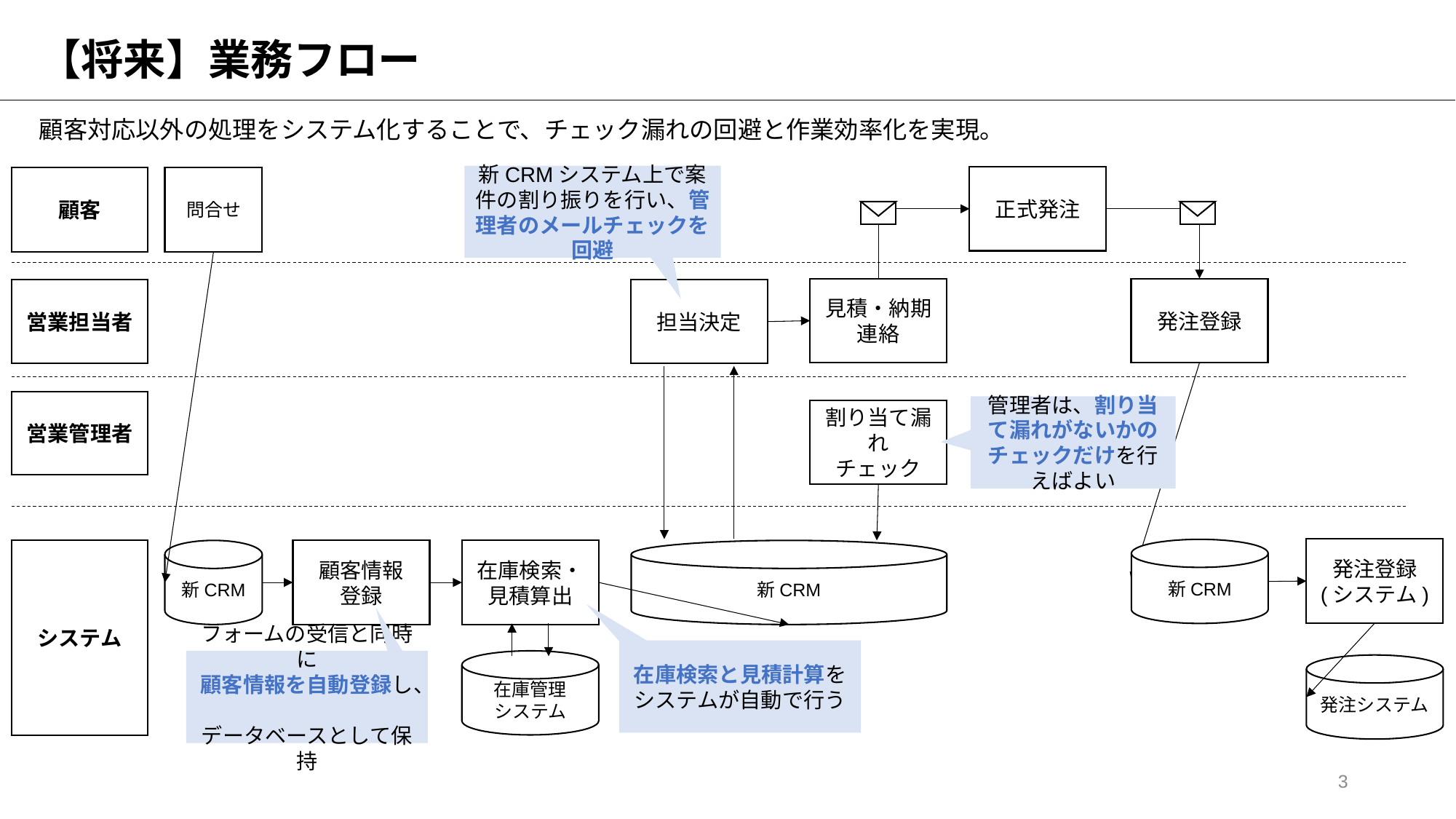

# 【将来】業務フロー
顧客対応以外の処理をシステム化することで、チェック漏れの回避と作業効率化を実現。
新CRMシステム上で案件の割り振りを行い、管理者のメールチェックを回避
正式発注
顧客
問合せ

発注登録
見積・納期
連絡
営業担当者
担当決定
営業管理者
管理者は、割り当て漏れがないかのチェックだけを行えばよい
割り当て漏れ
チェック

発注登録
(システム)
新CRM
システム
新CRM
顧客情報
登録
在庫検索・
見積算出
新CRM

在庫検索と見積計算を
システムが自動で行う
フォームの受信と同時に
顧客情報を自動登録し、
データベースとして保持
在庫管理
システム
発注システム
3